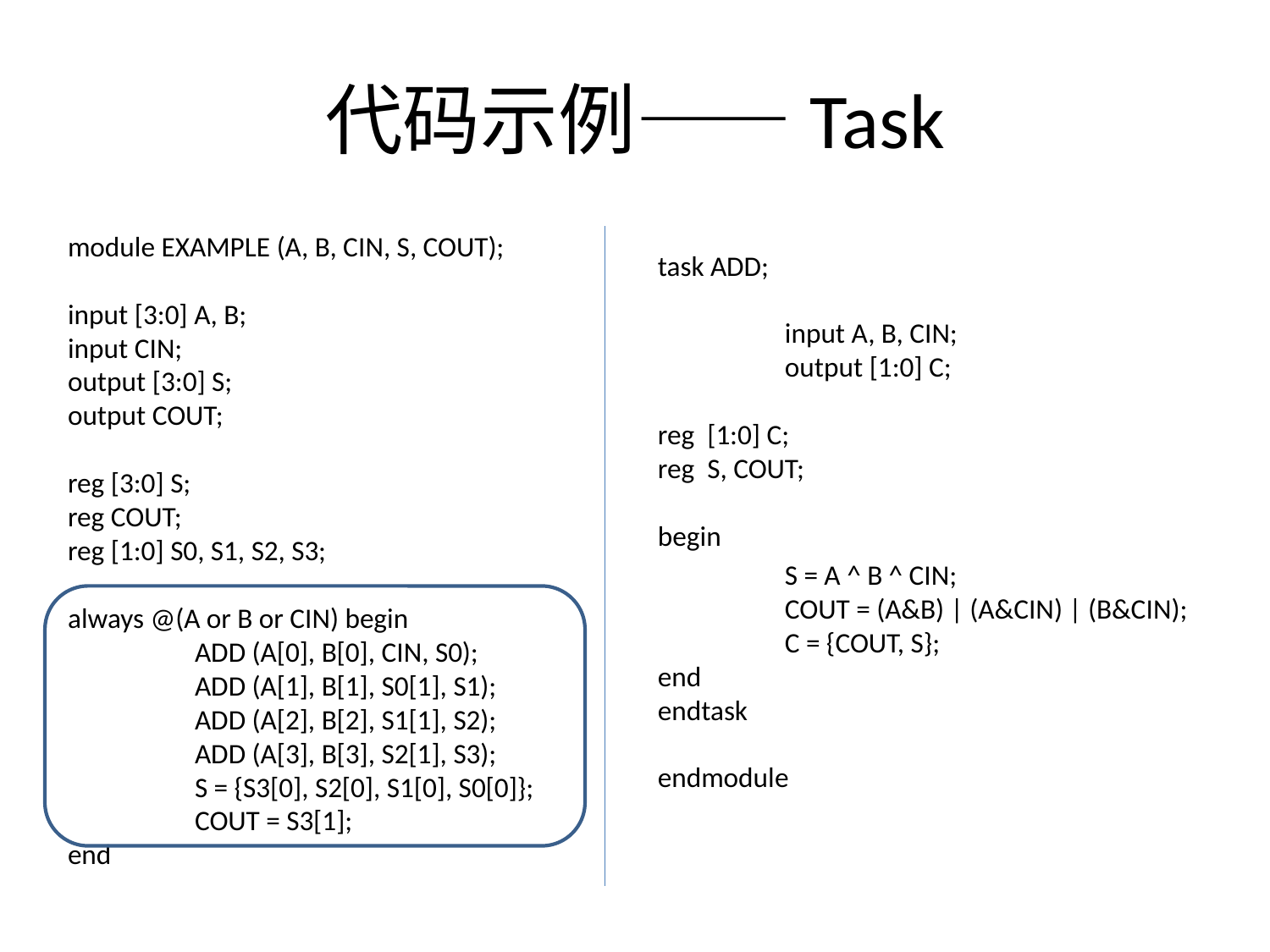

# 代码示例——Task
module EXAMPLE (A, B, CIN, S, COUT); 
 
input [3:0] A, B; 
input CIN; 
output [3:0] S; 
output COUT; 
 
reg [3:0] S; 
reg COUT; 
reg [1:0] S0, S1, S2, S3; 
 
always @(A or B or CIN) begin 
	ADD (A[0], B[0], CIN, S0); 
	ADD (A[1], B[1], S0[1], S1); 
	ADD (A[2], B[2], S1[1], S2); 
	ADD (A[3], B[3], S2[1], S3); 
	S = {S3[0], S2[0], S1[0], S0[0]}; 
        	COUT = S3[1]; 
end
task ADD; 
	input A, B, CIN; 
	output [1:0] C; 
 
reg  [1:0] C; 
reg  S, COUT; 
 
begin
	S = A ^ B ^ CIN; 
	COUT = (A&B) | (A&CIN) | (B&CIN); 
	C = {COUT, S}; 
end 
endtask 
 
endmodule